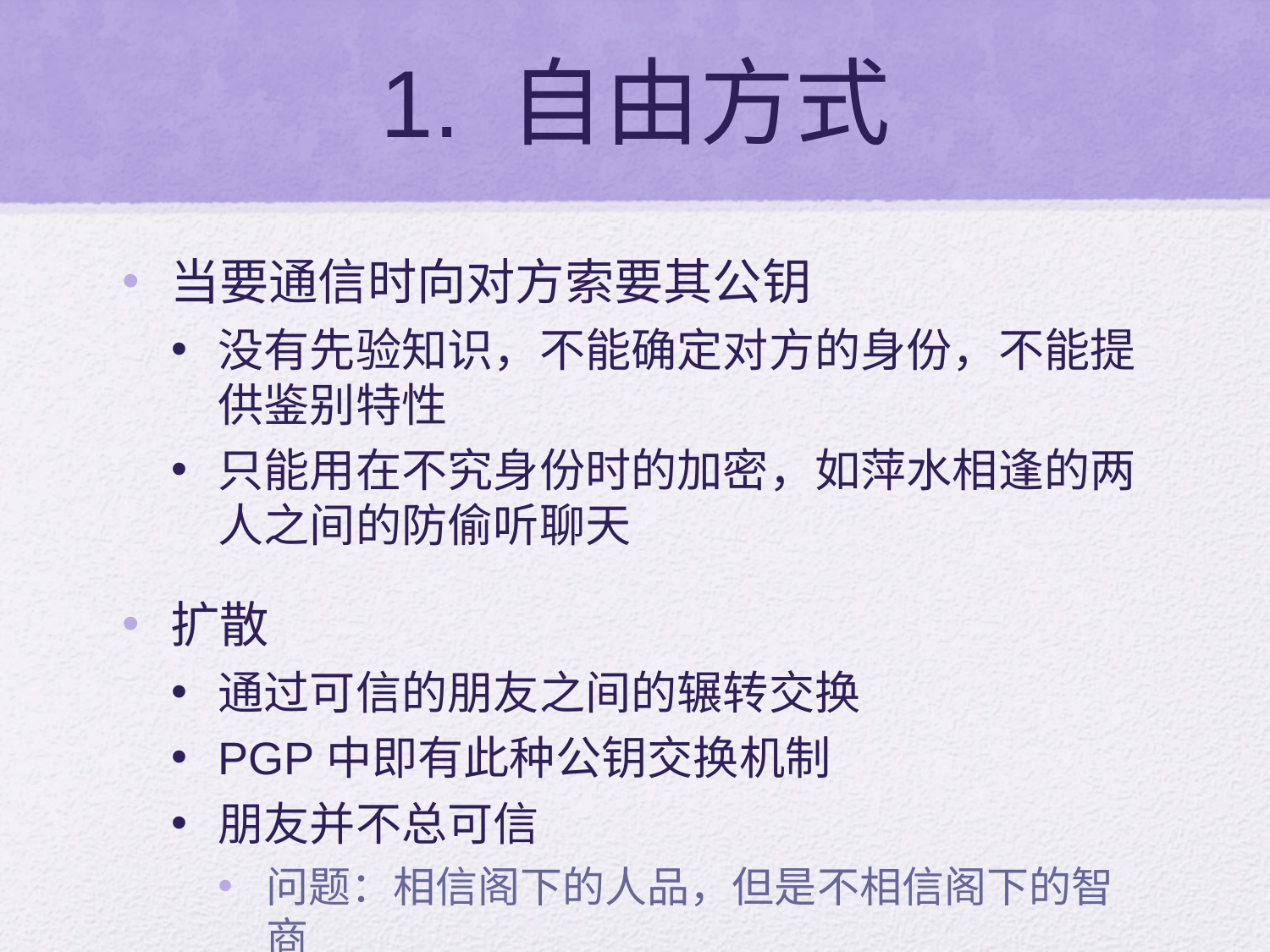

# 1. 自由方式
当要通信时向对方索要其公钥
没有先验知识，不能确定对方的身份，不能提供鉴别特性
只能用在不究身份时的加密，如萍水相逢的两人之间的防偷听聊天
扩散
通过可信的朋友之间的辗转交换
PGP中即有此种公钥交换机制
朋友并不总可信
问题：相信阁下的人品，但是不相信阁下的智商